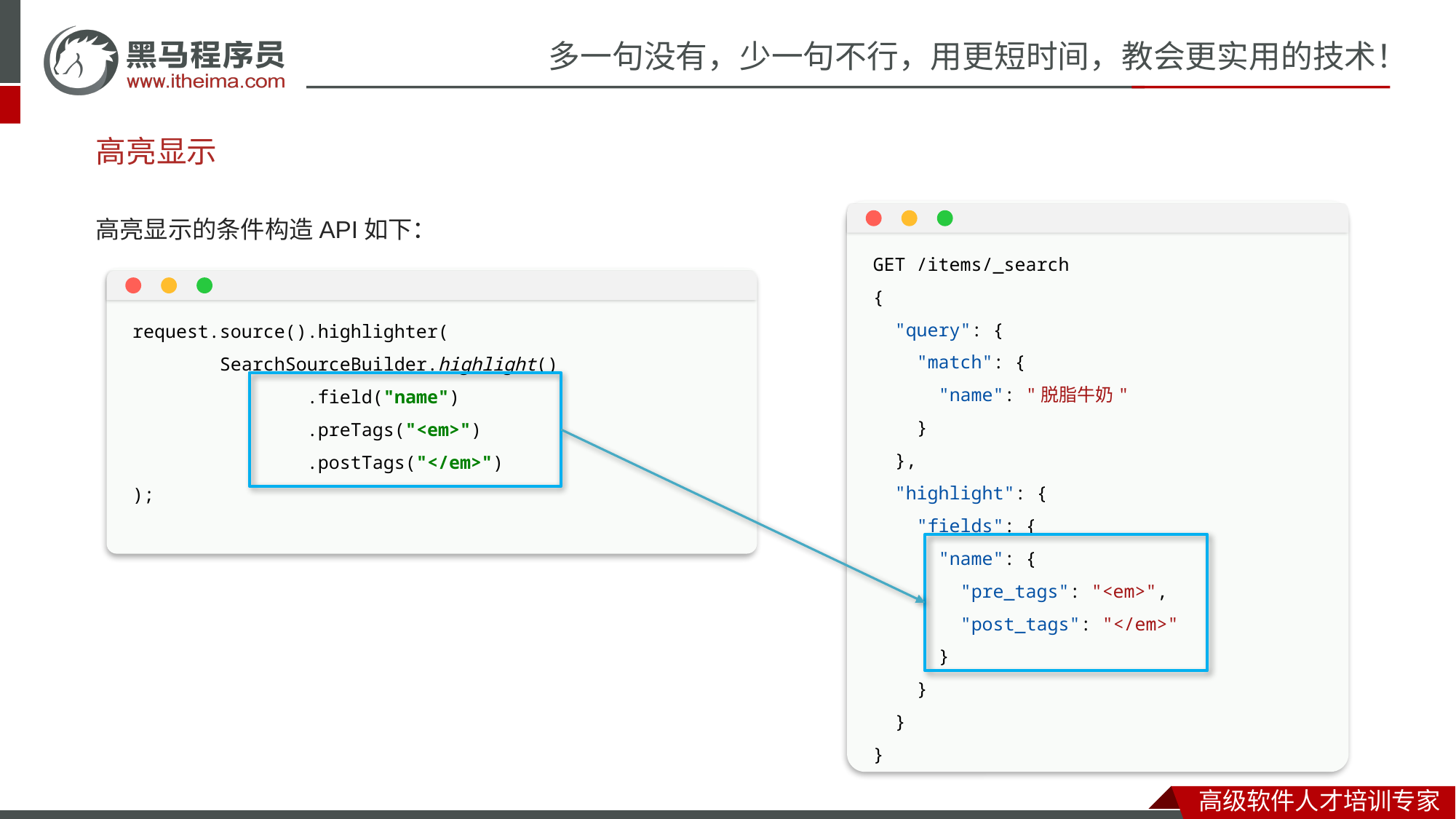

# 高亮显示
高亮显示的条件构造API如下：

GET /items/_search
{
  "query": {
    "match": {
      "name": "脱脂牛奶"
    }
  },
  "highlight": {
    "fields": {
      "name": {
        "pre_tags": "<em>",
        "post_tags": "</em>"
      }
    }
  }
}

request.source().highlighter(
        SearchSourceBuilder.highlight()
                .field("name")
                .preTags("<em>")
                .postTags("</em>")
);